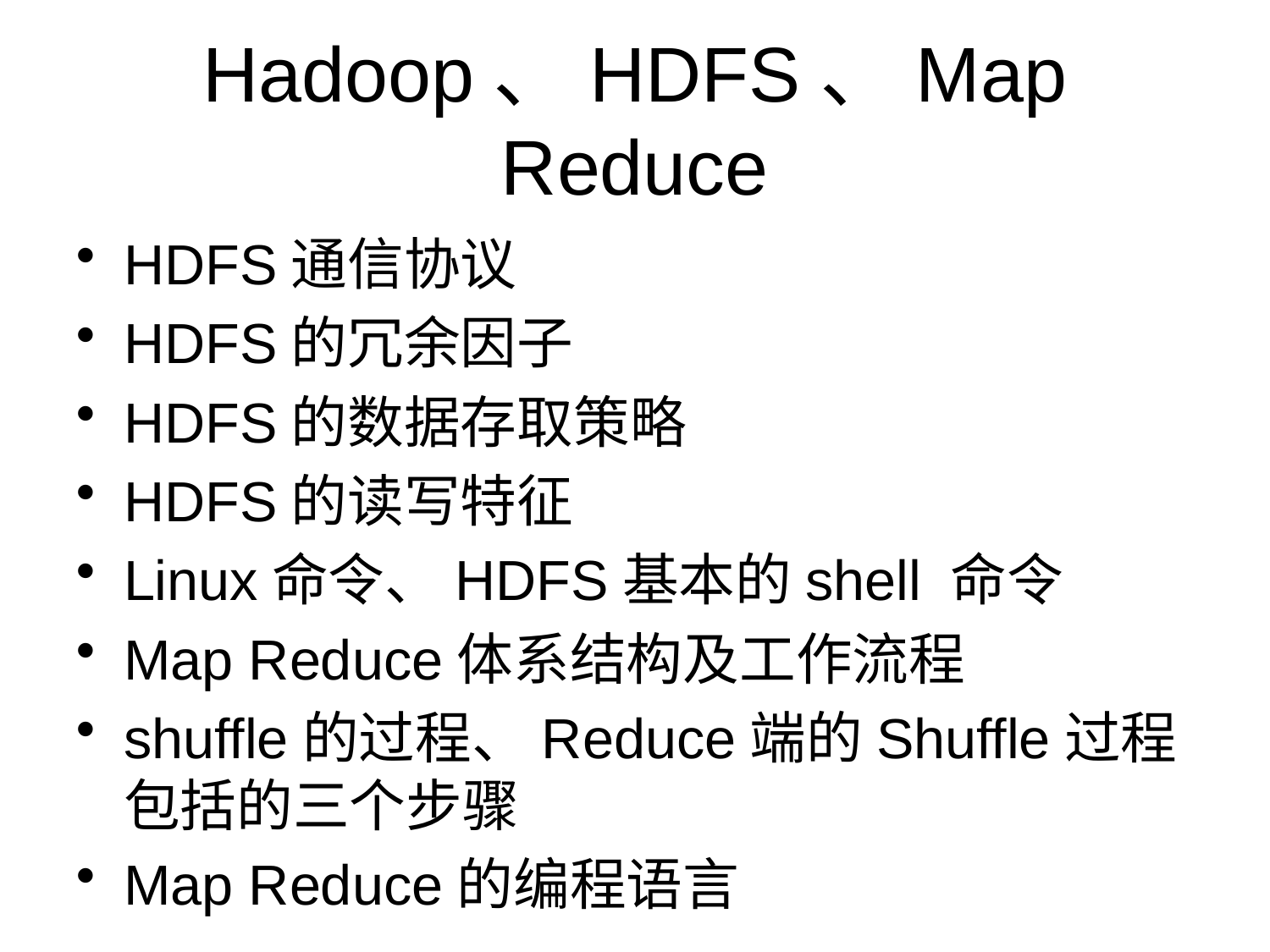

# Hadoop、HDFS、Map Reduce
HDFS通信协议
HDFS的冗余因子
HDFS的数据存取策略
HDFS的读写特征
Linux命令、HDFS基本的shell 命令
Map Reduce体系结构及工作流程
shuffle的过程、Reduce端的Shuffle过程包括的三个步骤
Map Reduce的编程语言